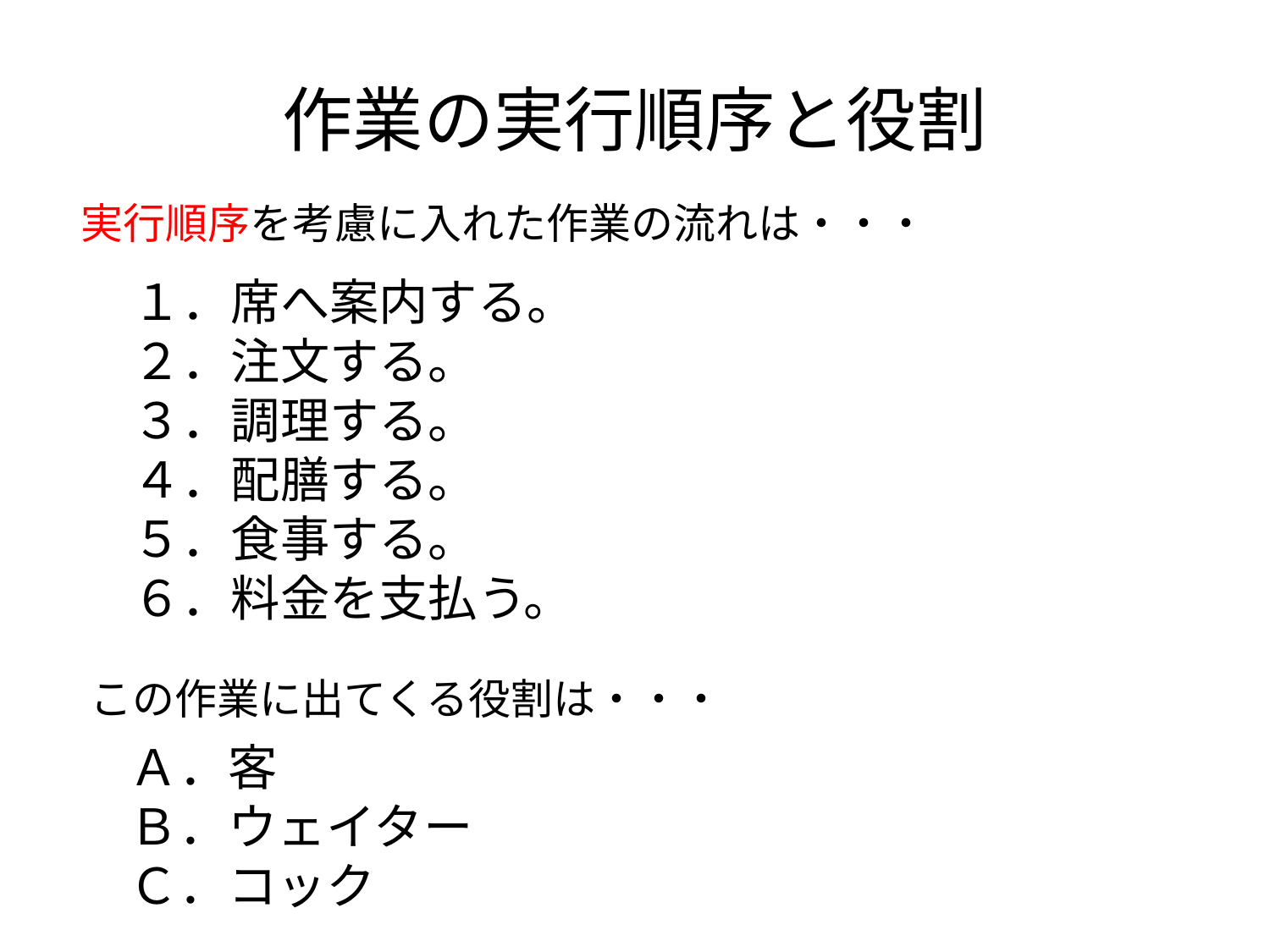

# 作業の実行順序と役割
実行順序を考慮に入れた作業の流れは・・・
１．席へ案内する。
２．注文する。
３．調理する。
４．配膳する。
５．食事する。
６．料金を支払う。
この作業に出てくる役割は・・・
Ａ．客
Ｂ．ウェイター
Ｃ．コック